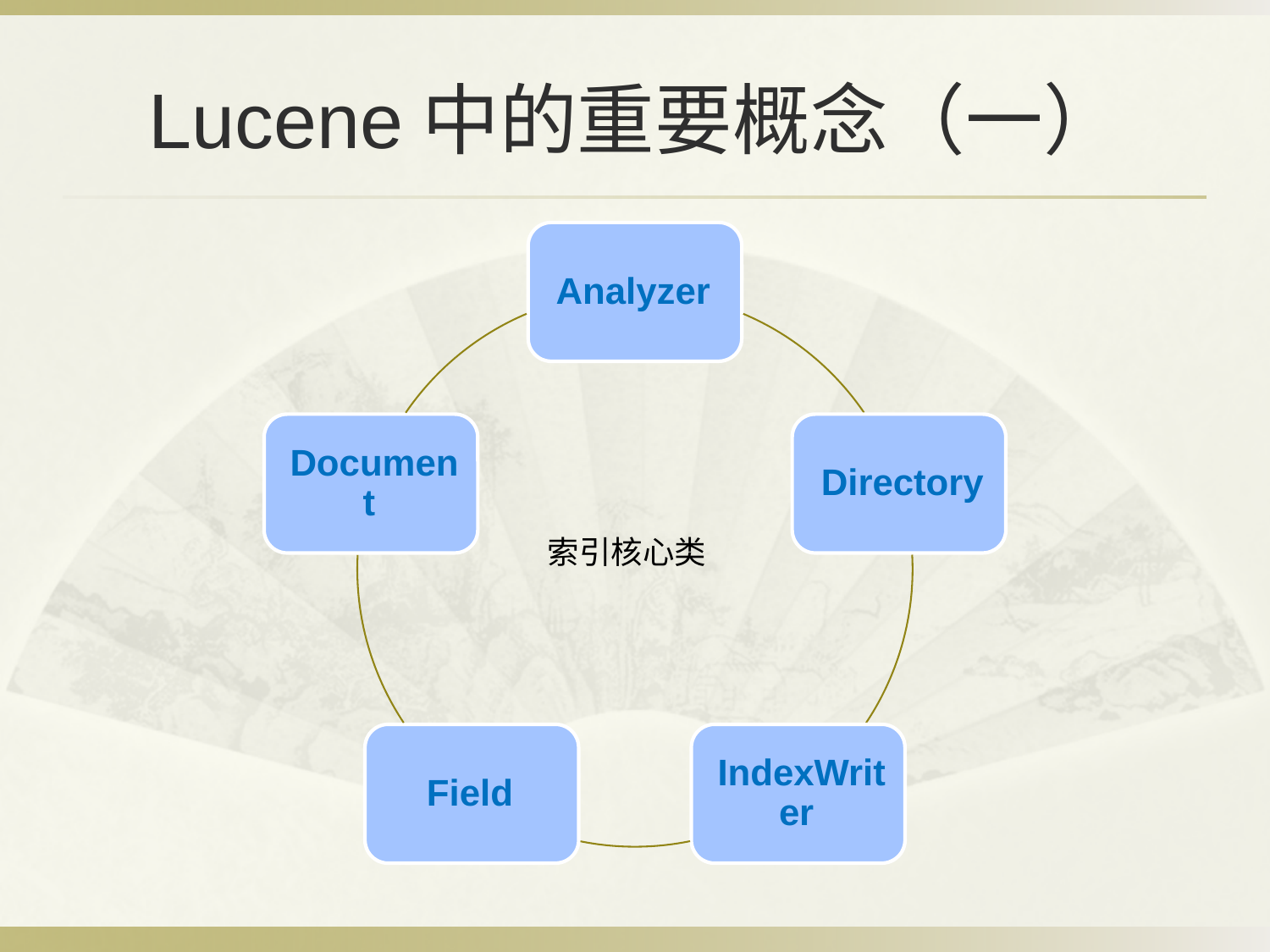

# Lucene中的重要概念（一）
Analyzer
Directory
IndexWriter
Field
Document
索引核心类